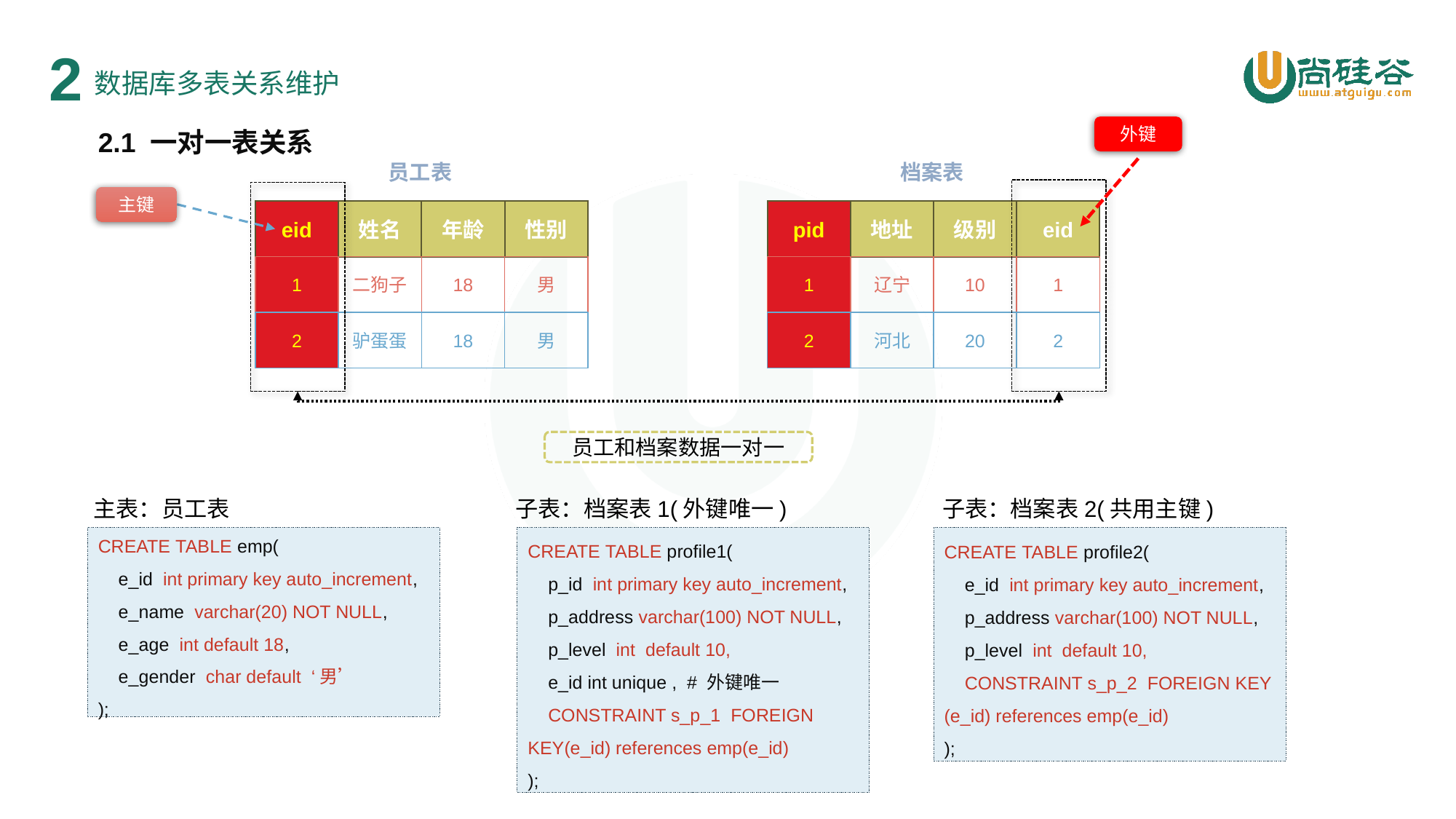

2
数据库多表关系维护
外键
2.1 一对一表关系
档案表
员工表

主键
pid
地址
级别
eid
eid
姓名
年龄
性别
1
辽宁
10
1
1
二狗子
18
男
2
河北
20
2
2
驴蛋蛋
18
男
员工和档案数据一对一
主表：员工表
子表：档案表1(外键唯一)
子表：档案表2(共用主键)
CREATE TABLE emp(
    e_id  int primary key auto_increment,
    e_name  varchar(20) NOT NULL,
    e_age  int default 18,
    e_gender  char default  ‘男’
);
CREATE TABLE profile1(
    p_id  int primary key auto_increment,
    p_address varchar(100) NOT NULL,
    p_level  int  default 10,
    e_id int unique ,  # 外键唯一
    CONSTRAINT s_p_1  FOREIGN KEY(e_id) references emp(e_id)
);
CREATE TABLE profile2(
    e_id  int primary key auto_increment,
    p_address varchar(100) NOT NULL,
    p_level  int  default 10,
    CONSTRAINT s_p_2  FOREIGN KEY (e_id) references emp(e_id)
);